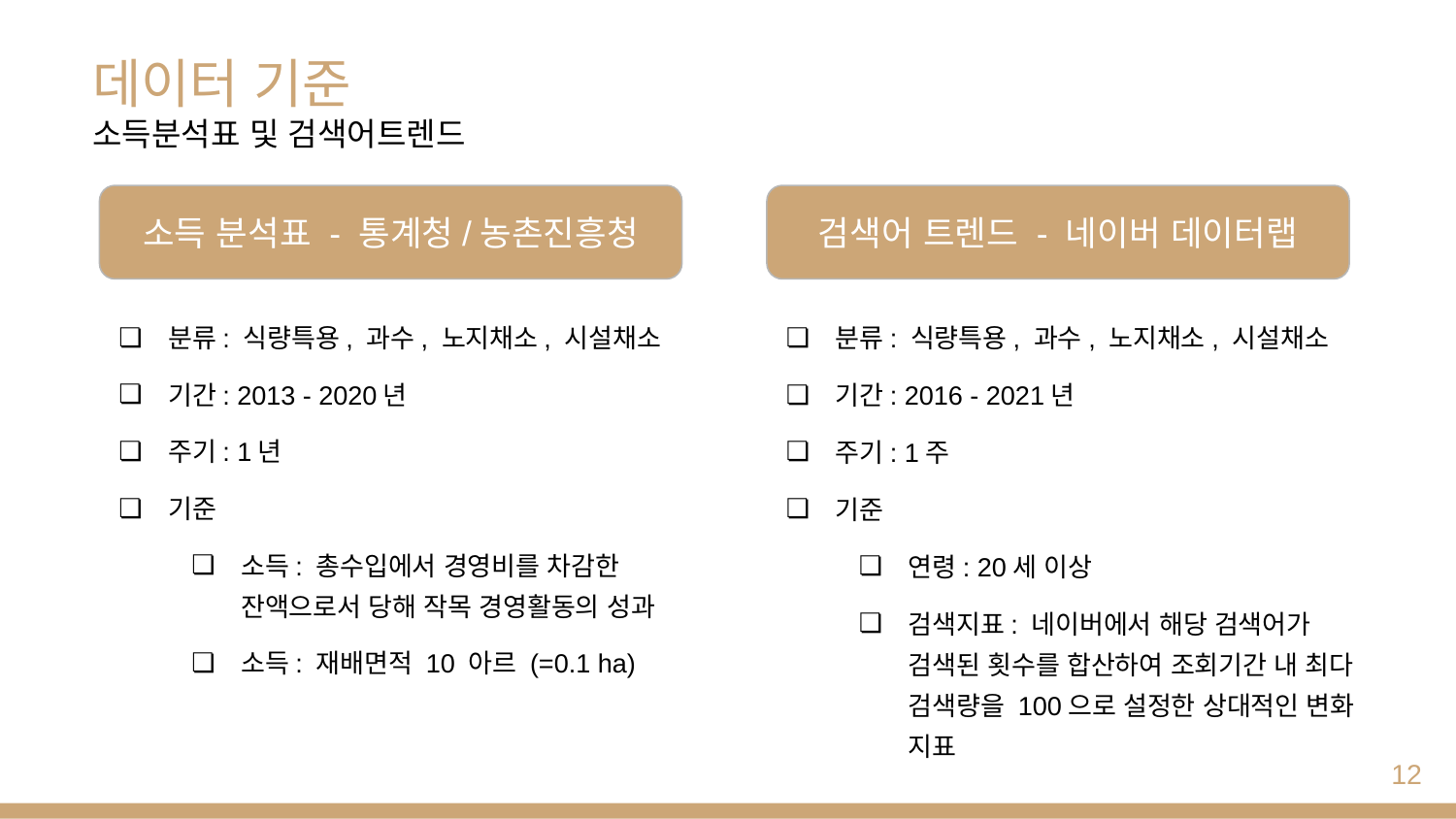

# 데이터 기준
소득분석표 및 검색어트렌드
소득 분석표 - 통계청/농촌진흥청
검색어 트렌드 - 네이버 데이터랩
분류: 식량특용, 과수, 노지채소, 시설채소
기간: 2013 - 2020년
주기: 1년
기준
소득: 총수입에서 경영비를 차감한 잔액으로서 당해 작목 경영활동의 성과
소득: 재배면적 10 아르 (=0.1 ha)
분류: 식량특용, 과수, 노지채소, 시설채소
기간: 2016 - 2021년
주기: 1주
기준
연령: 20세 이상
검색지표: 네이버에서 해당 검색어가 검색된 횟수를 합산하여 조회기간 내 최다 검색량을 100으로 설정한 상대적인 변화 지표
12